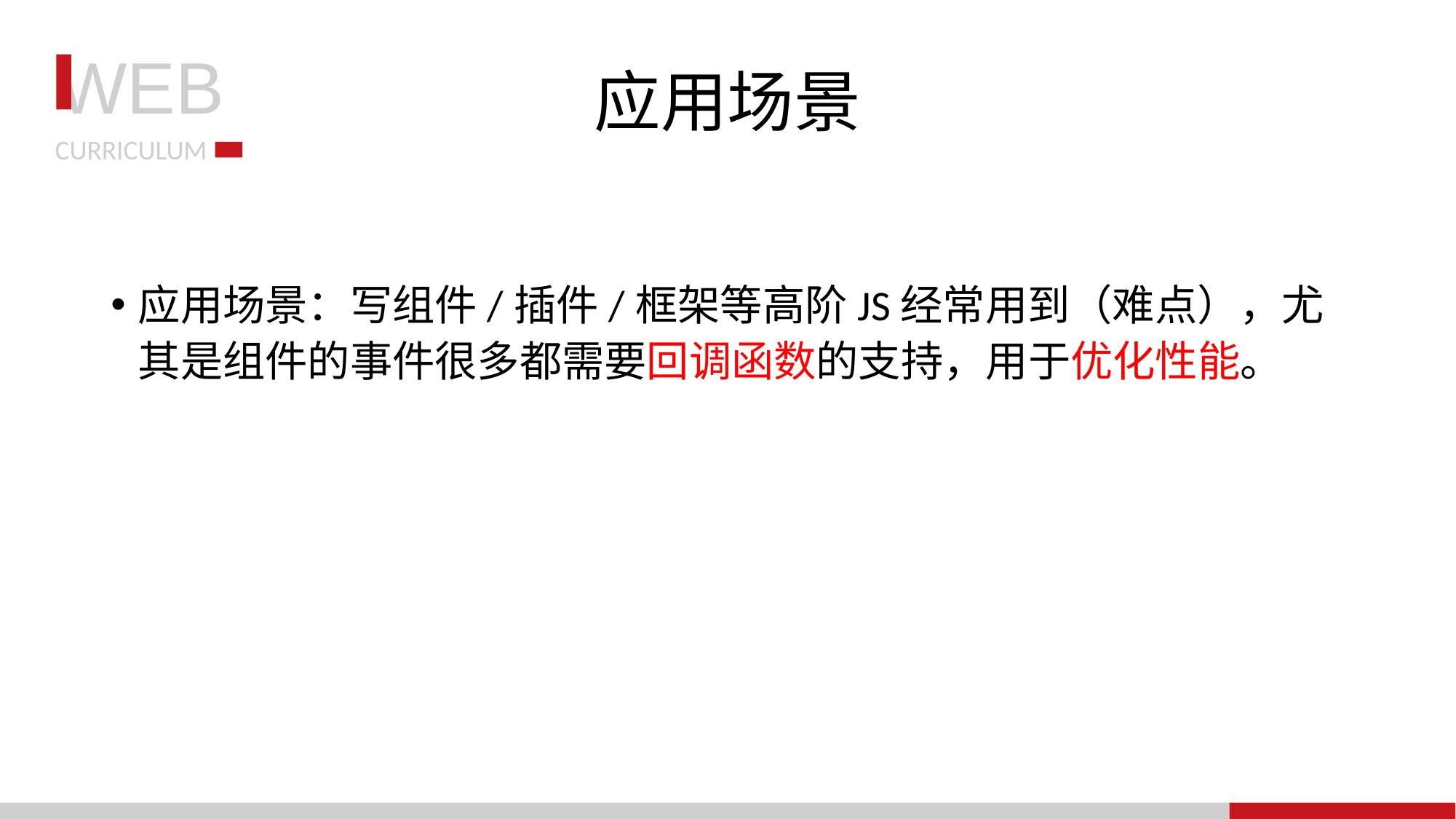

# 应用场景

应用场景：写组件/插件/框架等高阶JS经常用到（难点），尤其是组件的事件很多都需要回调函数的支持，用于优化性能。